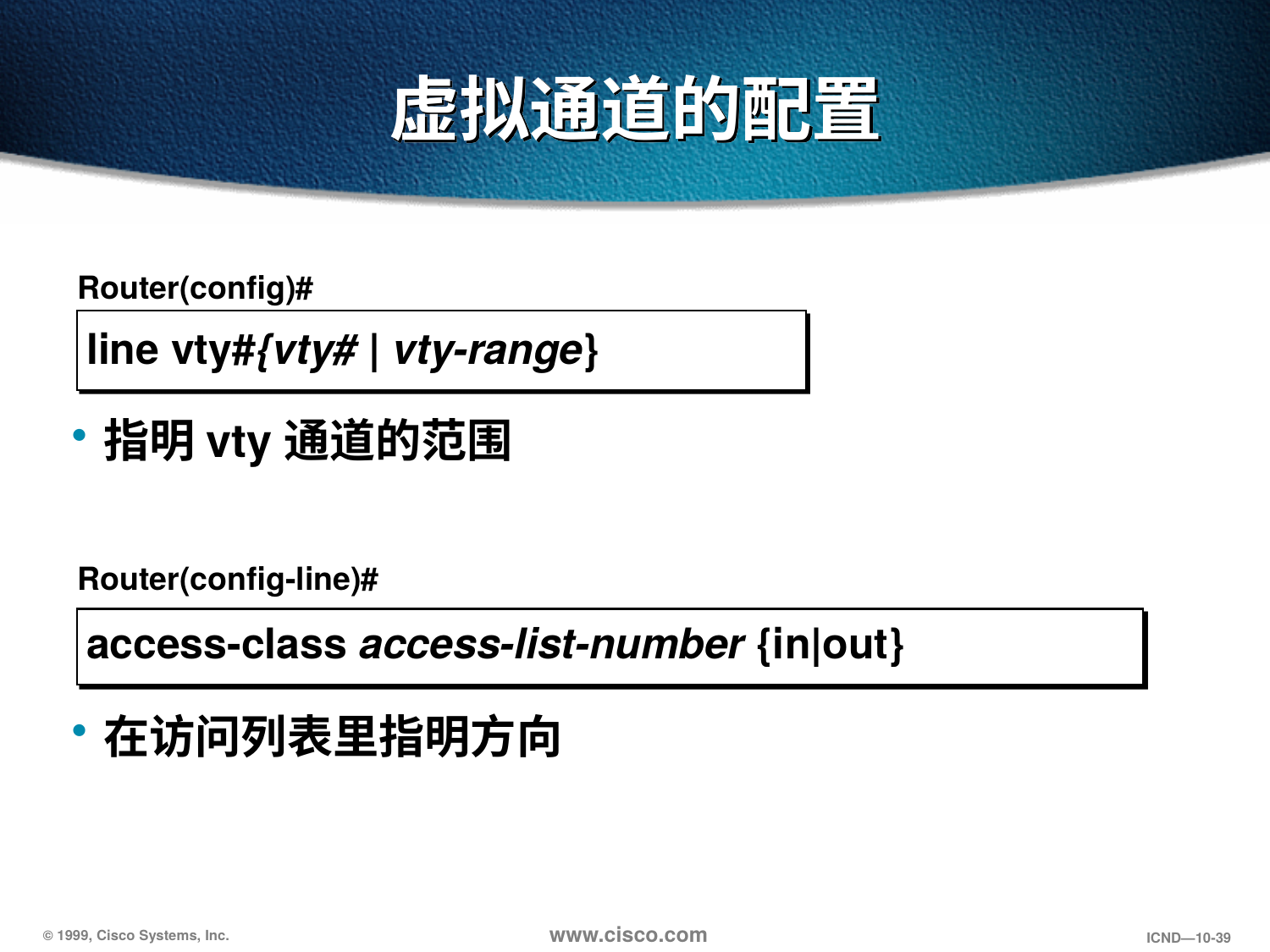

# 虚拟通道的配置
Router(config)#

line vty#{vty# | vty-range}
指明vty通道的范围
Router(config-line)#

access-class access-list-number {in|out}
在访问列表里指明方向